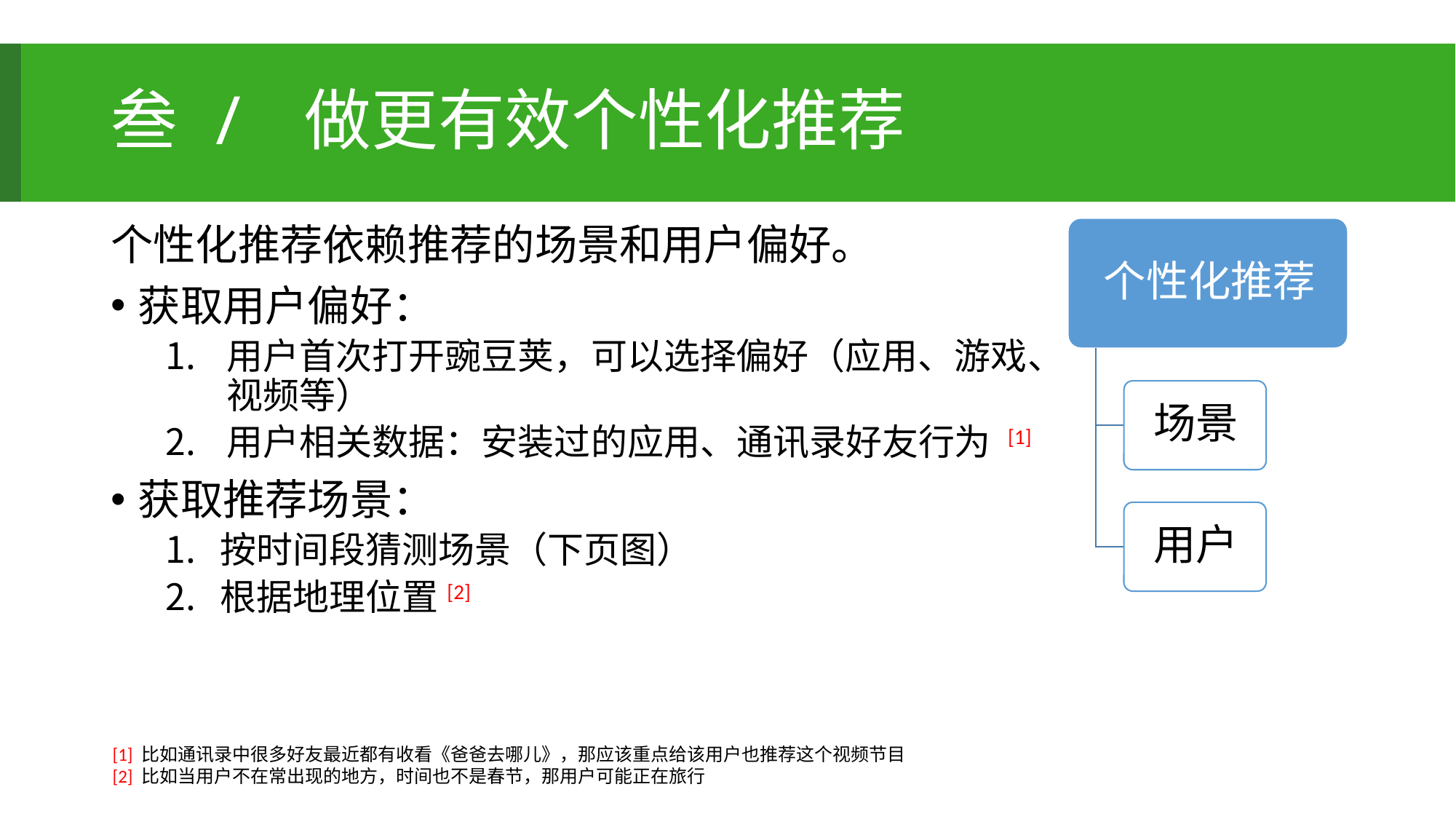

# 叁 / 做更有效个性化推荐
个性化推荐依赖推荐的场景和用户偏好。
获取用户偏好：
用户首次打开豌豆荚，可以选择偏好（应用、游戏、视频等）
用户相关数据：安装过的应用、通讯录好友行为 [1]
获取推荐场景：
按时间段猜测场景（下页图）
根据地理位置[2]
个性化推荐
场景
用户
[1] 比如通讯录中很多好友最近都有收看《爸爸去哪儿》，那应该重点给该用户也推荐这个视频节目
[2] 比如当用户不在常出现的地方，时间也不是春节，那用户可能正在旅行